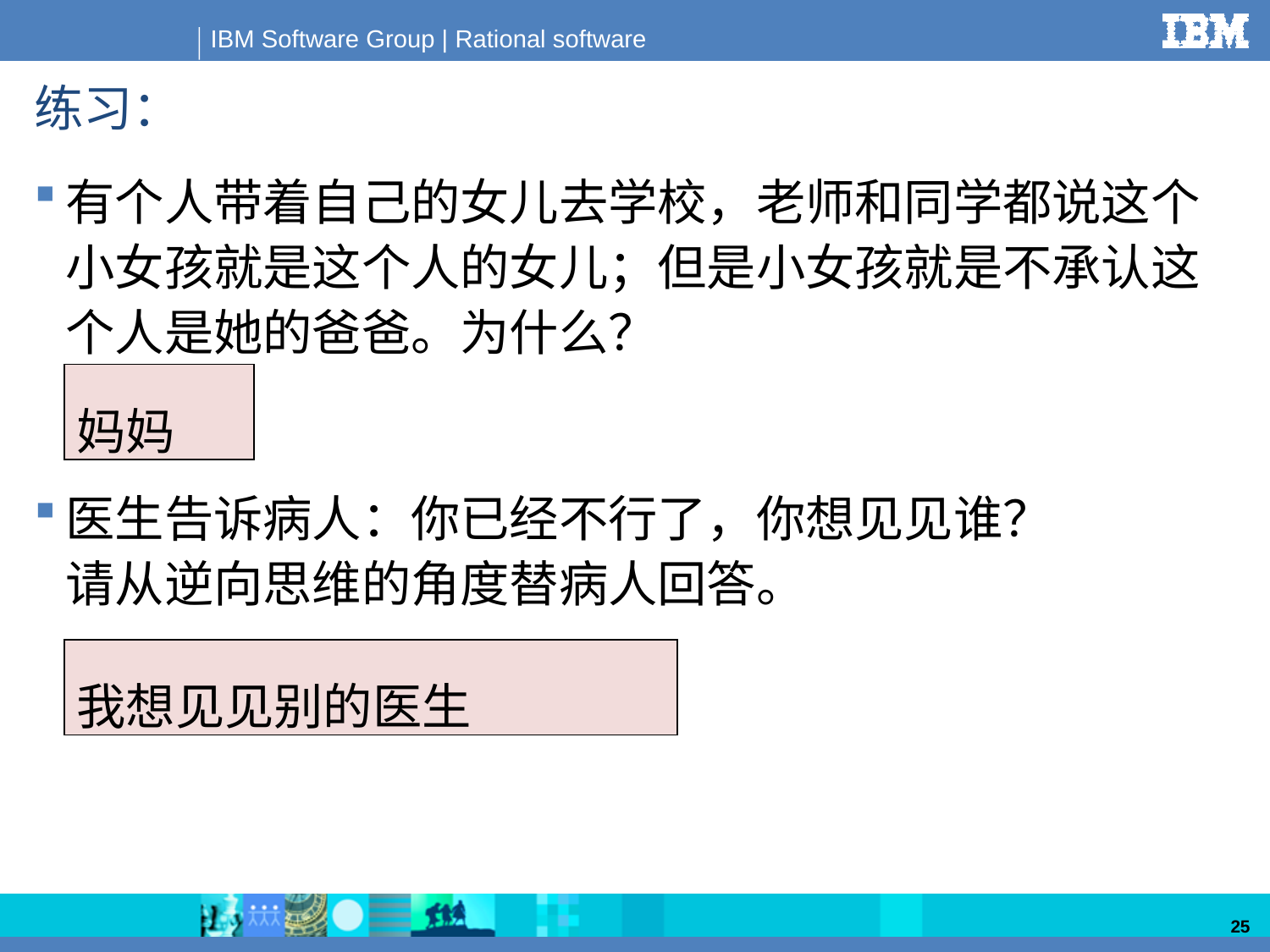

# 练习：
有个人带着自己的女儿去学校，老师和同学都说这个小女孩就是这个人的女儿；但是小女孩就是不承认这个人是她的爸爸。为什么？
妈妈
医生告诉病人：你已经不行了，你想见见谁？
请从逆向思维的角度替病人回答。
我想见见别的医生
25